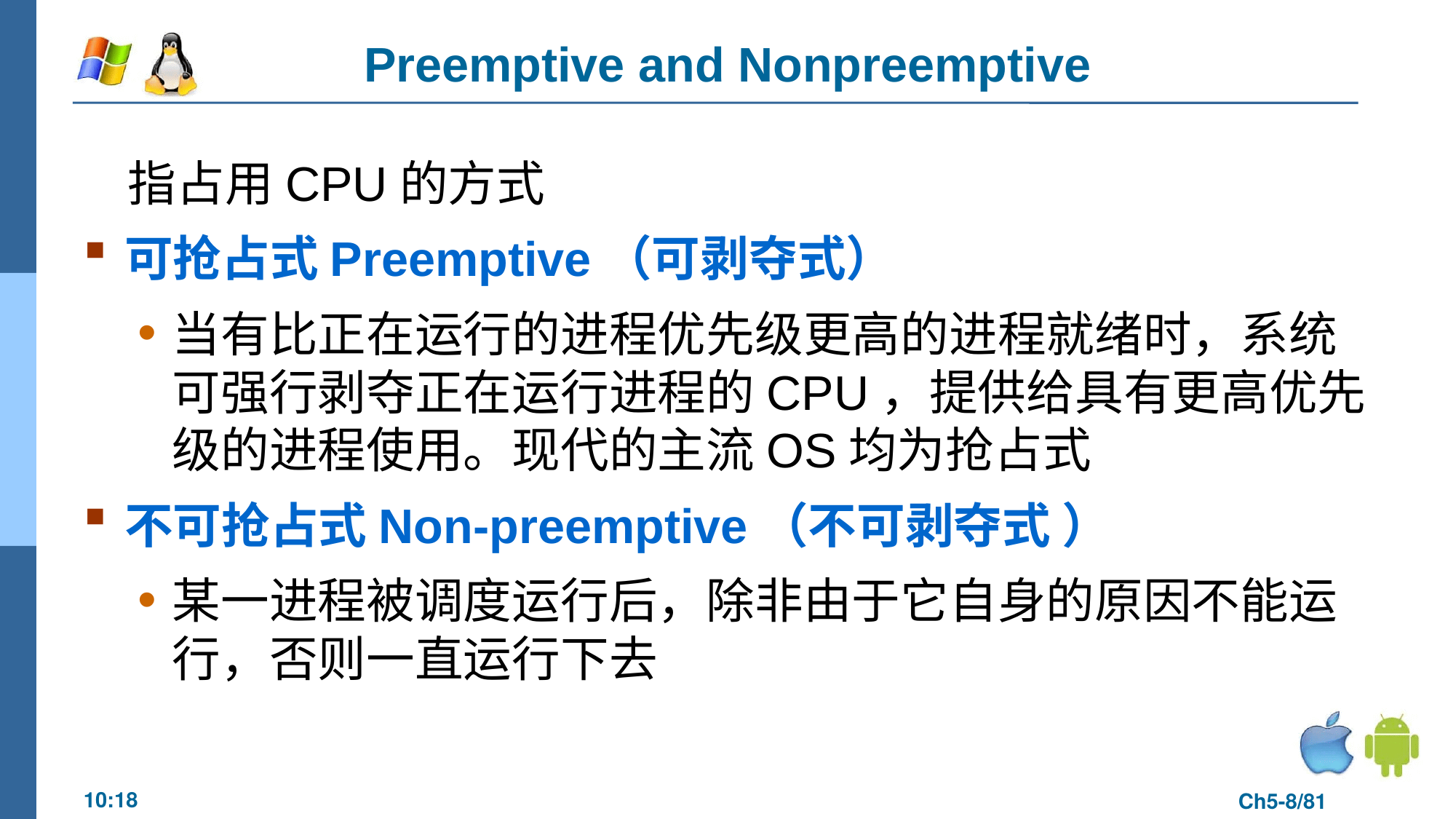

# Preemptive and Nonpreemptive
   指占用CPU的方式
可抢占式Preemptive（可剥夺式）
当有比正在运行的进程优先级更高的进程就绪时，系统可强行剥夺正在运行进程的CPU，提供给具有更高优先级的进程使用。现代的主流OS均为抢占式
不可抢占式Non-preemptive（不可剥夺式 ）
某一进程被调度运行后，除非由于它自身的原因不能运行，否则一直运行下去